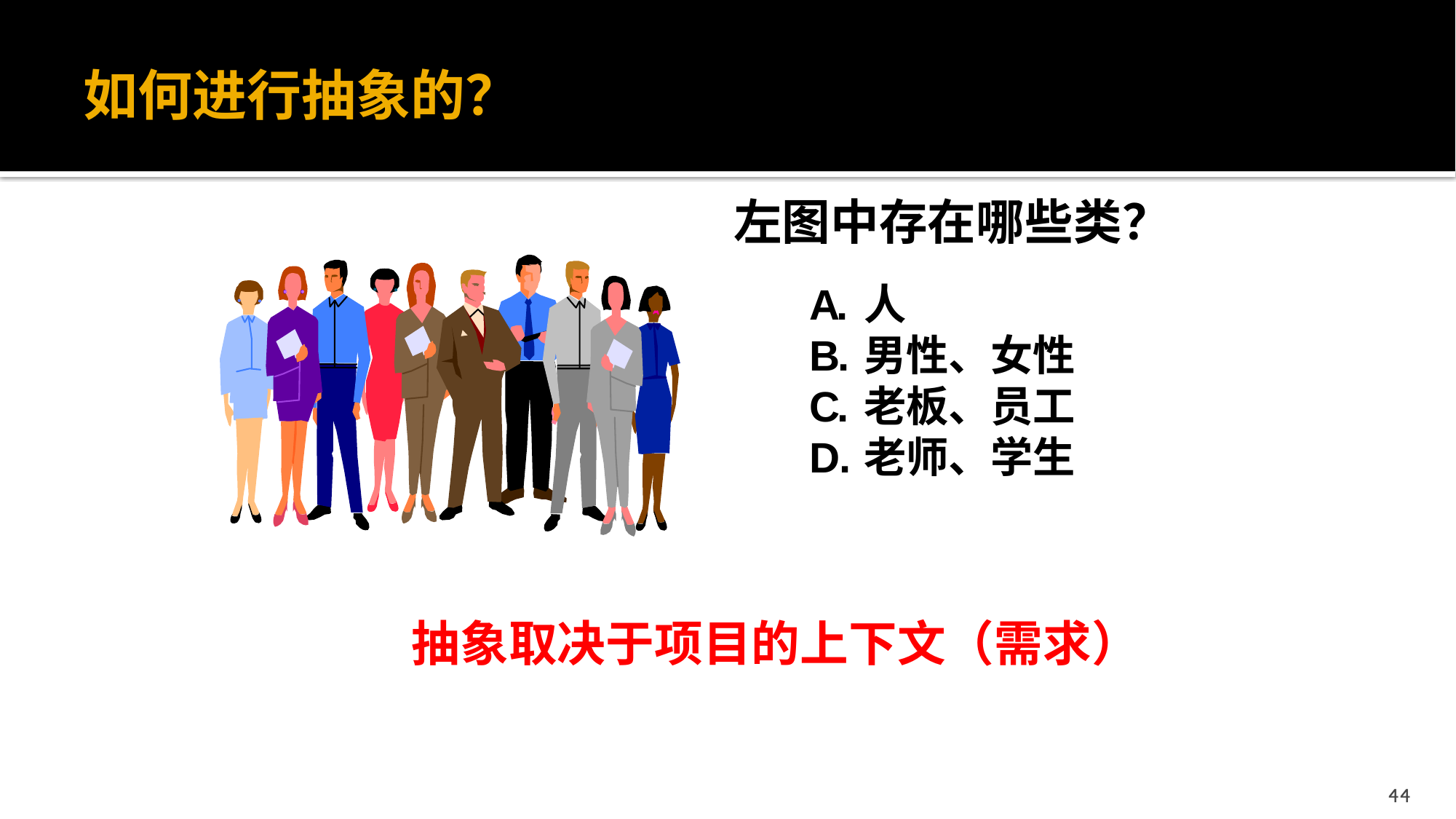

# 如何进行抽象的？
左图中存在哪些类？

人
男性、女性
老板、员工
老师、学生
抽象取决于项目的上下文（需求）
44